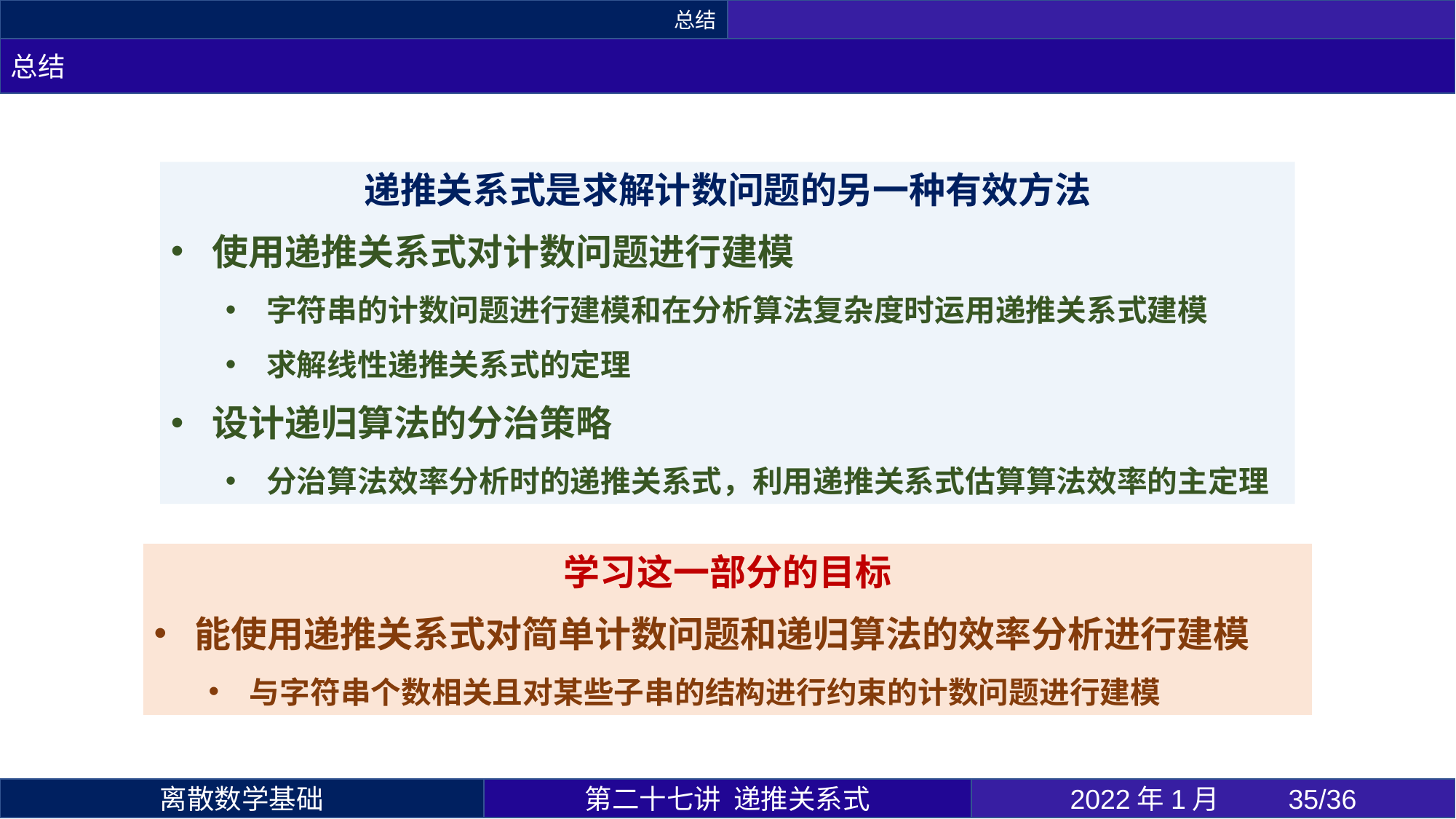

总结
总结
递推关系式是求解计数问题的另一种有效方法
使用递推关系式对计数问题进行建模
字符串的计数问题进行建模和在分析算法复杂度时运用递推关系式建模
求解线性递推关系式的定理
设计递归算法的分治策略
分治算法效率分析时的递推关系式，利用递推关系式估算算法效率的主定理
学习这一部分的目标
能使用递推关系式对简单计数问题和递归算法的效率分析进行建模
与字符串个数相关且对某些子串的结构进行约束的计数问题进行建模
第二十七讲  递推关系式
2022年1月 	35/36
离散数学基础